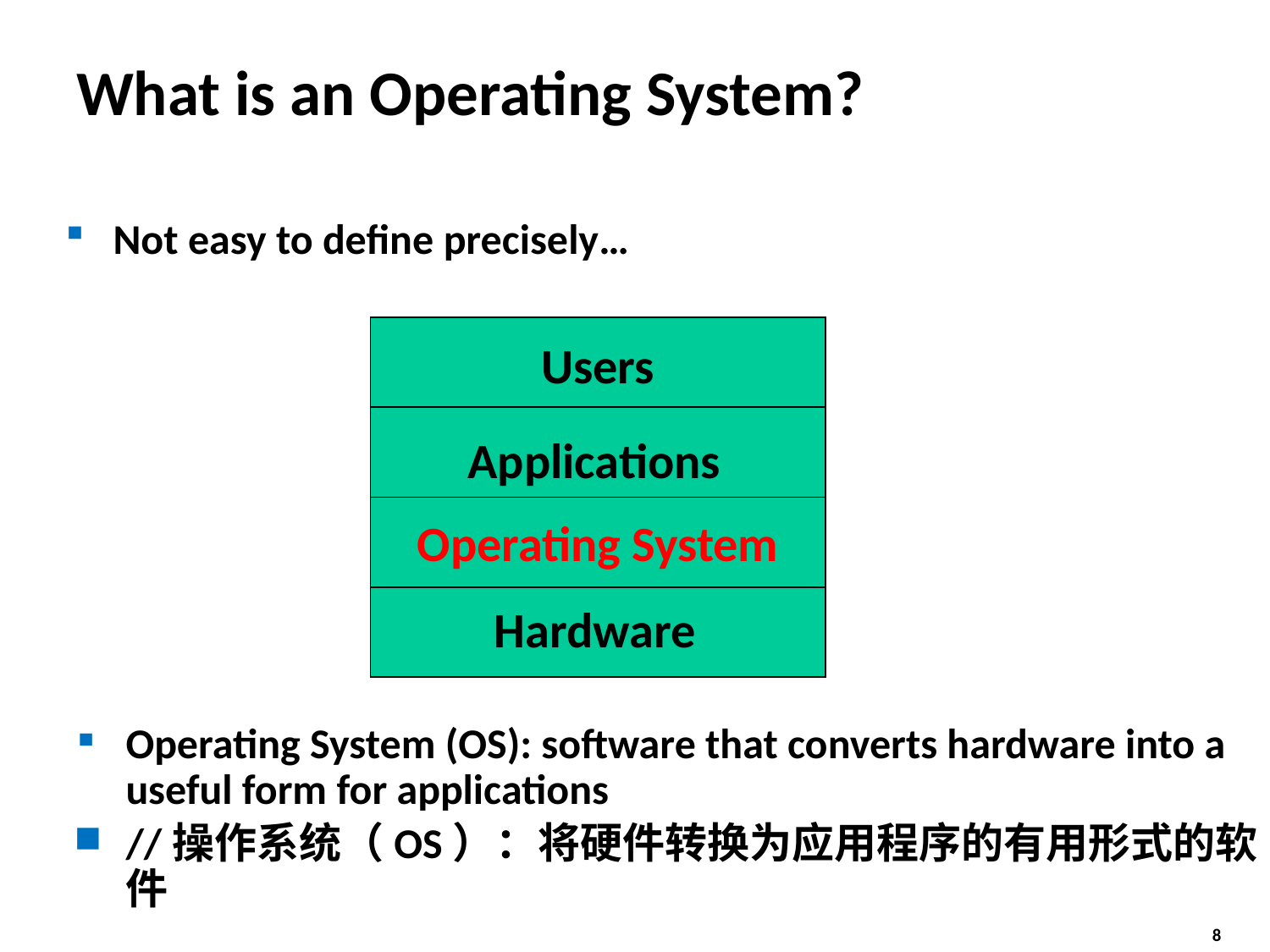

# What is an Operating System?
Not easy to define precisely…

Users

Applications
Operating System

Hardware
Operating System (OS): software that converts hardware into a useful form for applications
//操作系统（OS）：将硬件转换为应用程序的有用形式的软件